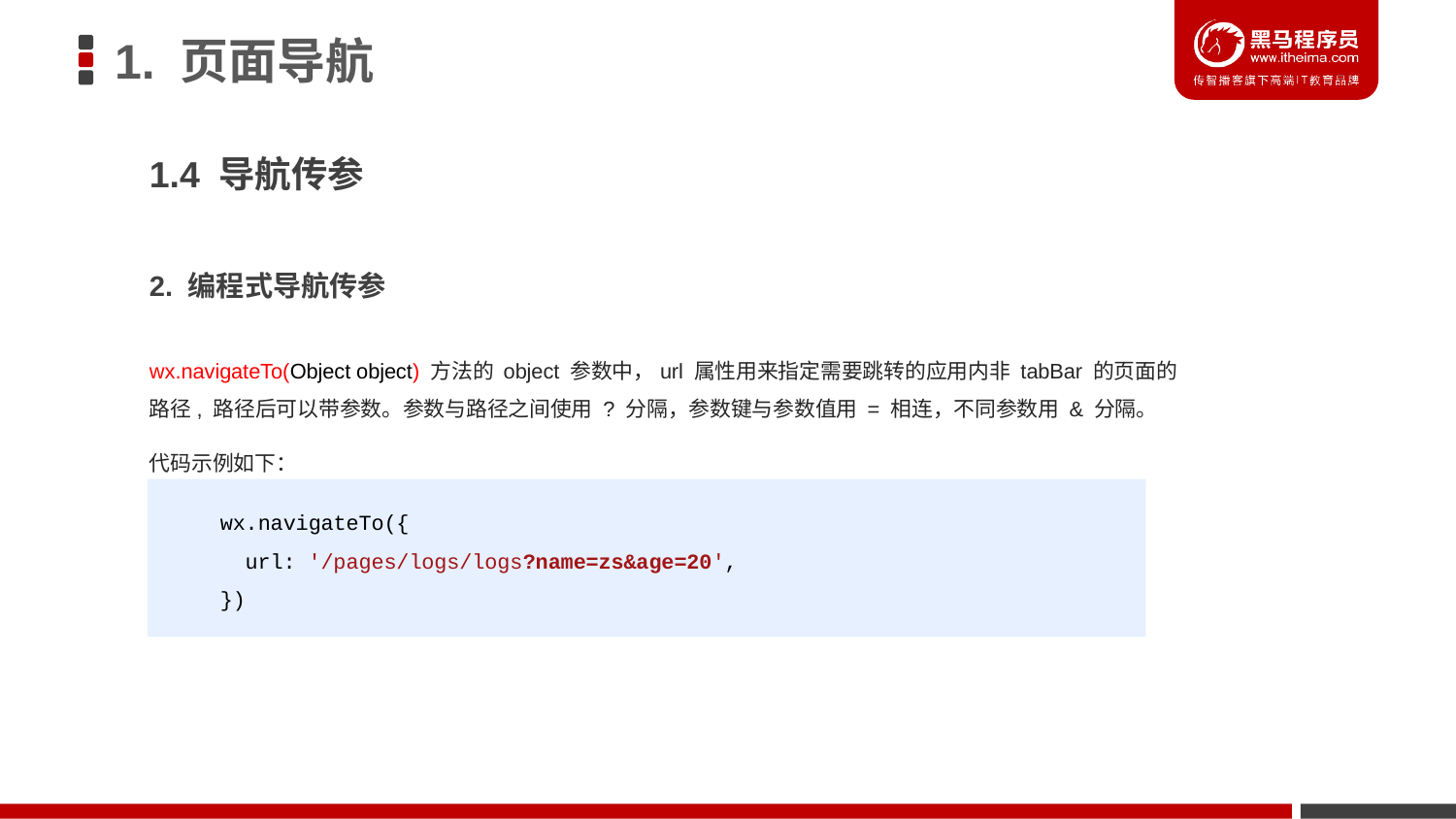

# 1. 页面导航
1.4 导航传参
2. 编程式导航传参
wx.navigateTo(Object object) 方法的 object 参数中，url 属性用来指定需要跳转的应用内非 tabBar 的页面的路径, 路径后可以带参数。参数与路径之间使用 ? 分隔，参数键与参数值用 = 相连，不同参数用 & 分隔。
代码示例如下：

wx.navigateTo({
  url: '/pages/logs/logs?name=zs&age=20',
})